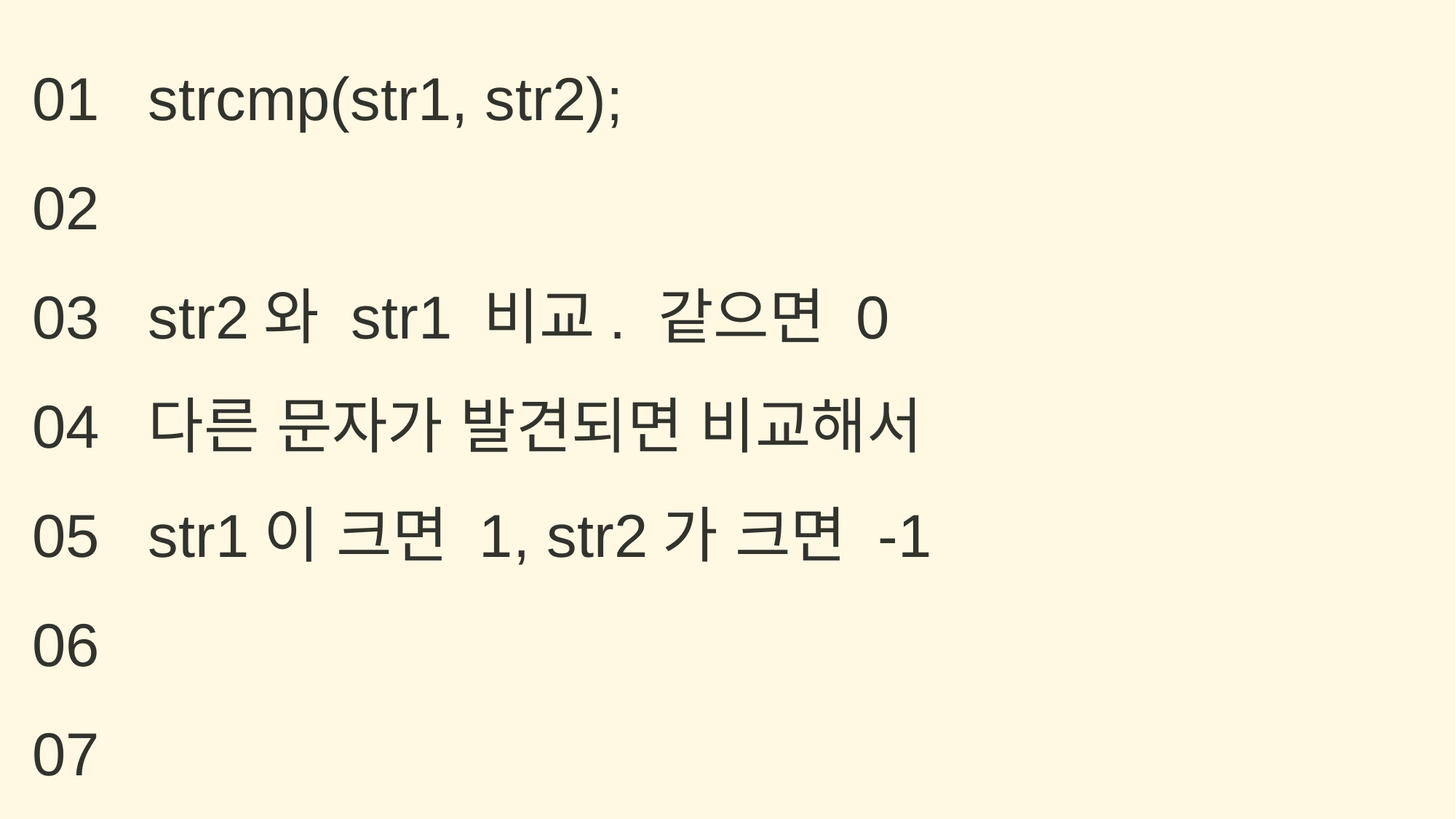

strcmp(str1, str2);

str2와 str1 비교. 같으면 0
다른 문자가 발견되면 비교해서
str1이 크면 1, str2가 크면 -1

01
02
03
04
05
06
07